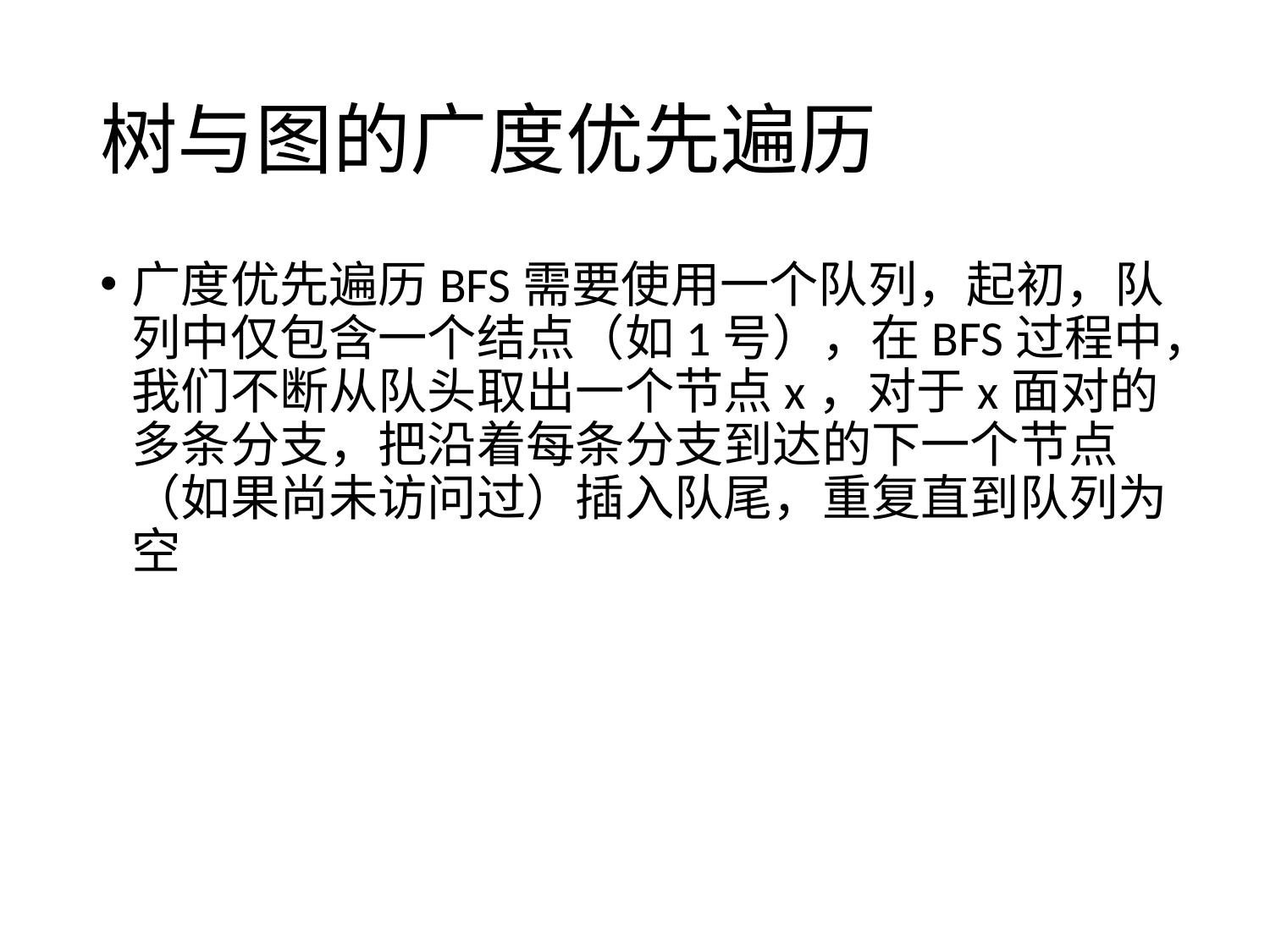

# 树与图的广度优先遍历
广度优先遍历BFS需要使用一个队列，起初，队列中仅包含一个结点（如1号），在BFS过程中，我们不断从队头取出一个节点x，对于x面对的多条分支，把沿着每条分支到达的下一个节点（如果尚未访问过）插入队尾，重复直到队列为空